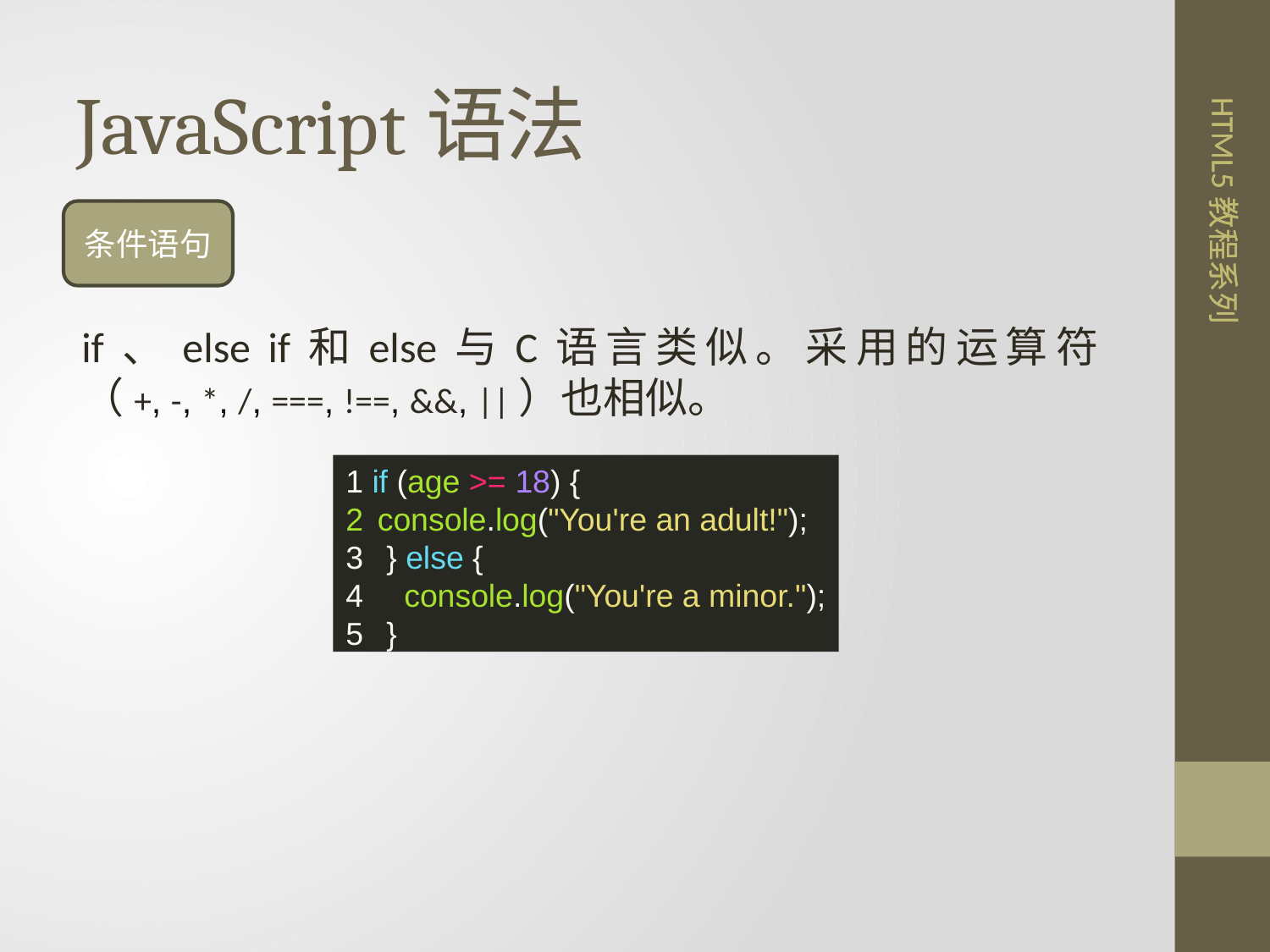

# JavaScript语法
条件语句
if、else if和else与C语言类似。采用的运算符（+, -, *, /, ===, !==, &&, ||）也相似。

1 if (age >= 18) {
console.log("You're an adult!");
 } else {
   console.log("You're a minor.");
 }